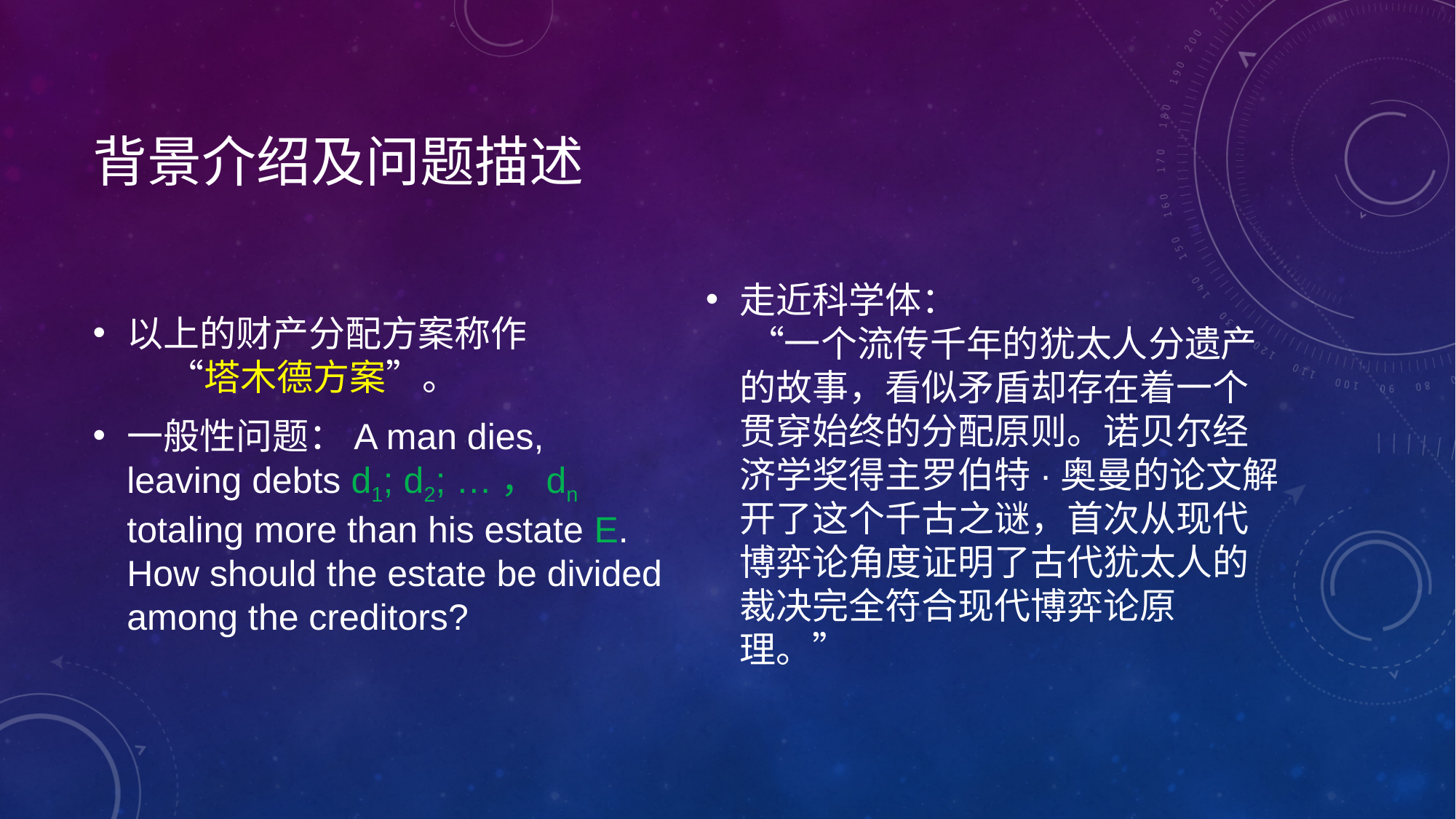

# 背景介绍及问题描述
走近科学体：
 “一个流传千年的犹太人分遗产的故事，看似矛盾却存在着一个贯穿始终的分配原则。诺贝尔经济学奖得主罗伯特·奥曼的论文解开了这个千古之谜，首次从现代博弈论角度证明了古代犹太人的裁决完全符合现代博弈论原理。”
以上的财产分配方案称作
     “塔木德方案”。
一般性问题：A man dies, leaving debts d1; d2; …，dn totaling more than his estate E. How should the estate be divided among the creditors?